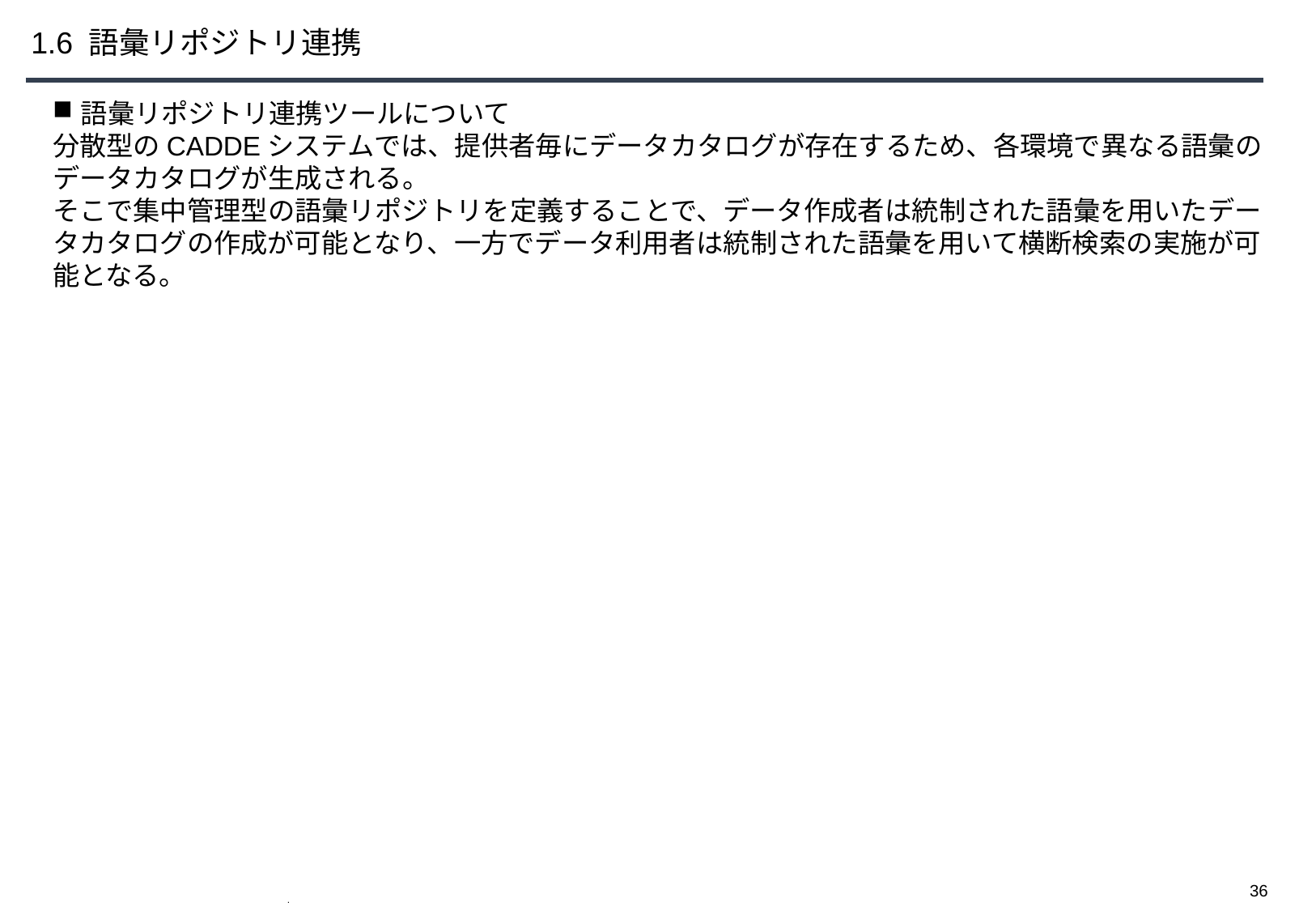

# 1.6 語彙リポジトリ連携
語彙リポジトリ連携ツールについて
分散型のCADDEシステムでは、提供者毎にデータカタログが存在するため、各環境で異なる語彙のデータカタログが生成される。
そこで集中管理型の語彙リポジトリを定義することで、データ作成者は統制された語彙を用いたデータカタログの作成が可能となり、一方でデータ利用者は統制された語彙を用いて横断検索の実施が可能となる。